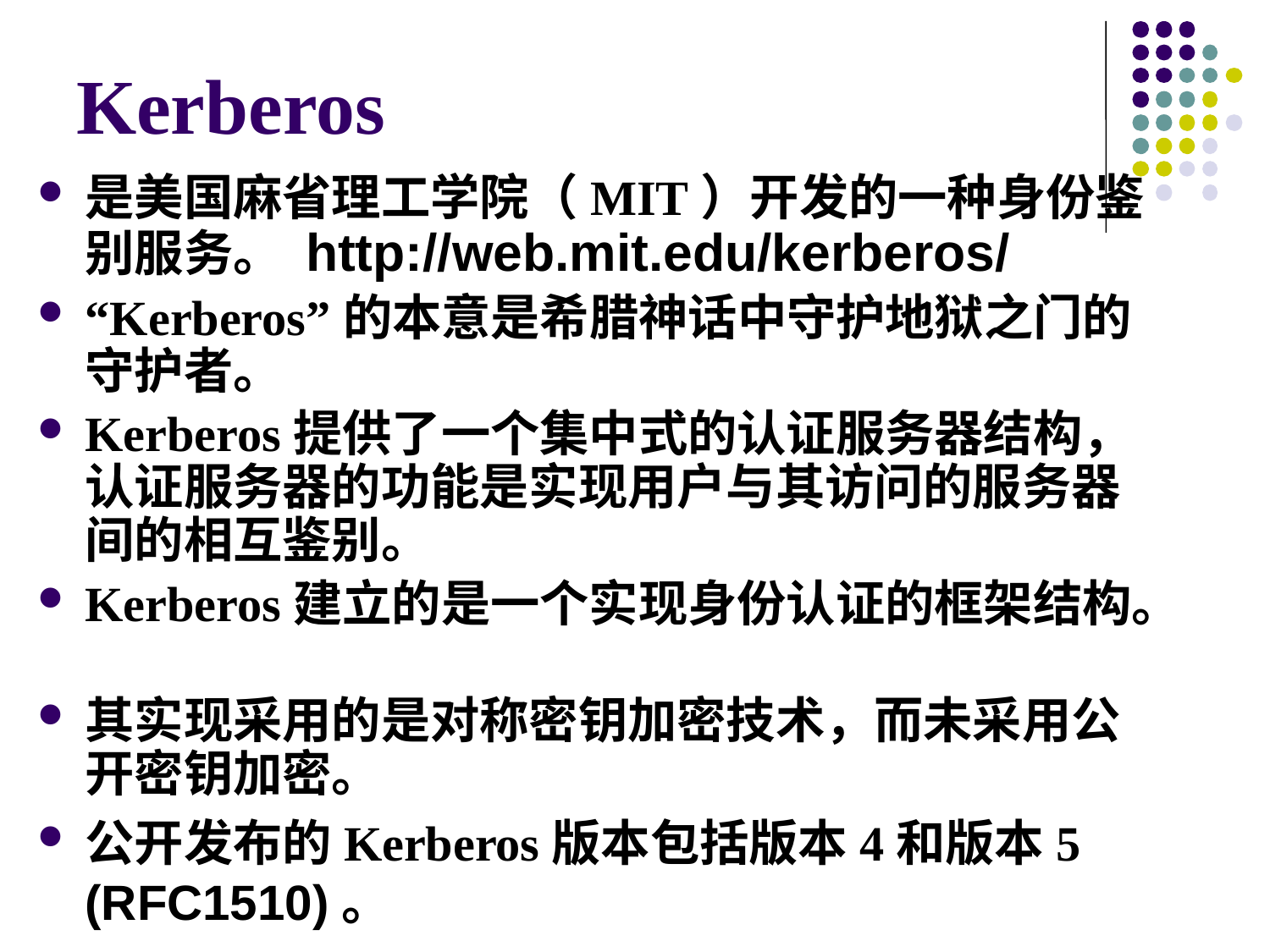

# Kerberos
是美国麻省理工学院（MIT）开发的一种身份鉴别服务。 http://web.mit.edu/kerberos/
“Kerberos”的本意是希腊神话中守护地狱之门的守护者。
Kerberos提供了一个集中式的认证服务器结构，认证服务器的功能是实现用户与其访问的服务器间的相互鉴别。
Kerberos建立的是一个实现身份认证的框架结构。
其实现采用的是对称密钥加密技术，而未采用公开密钥加密。
公开发布的Kerberos版本包括版本4和版本5 (RFC1510)。